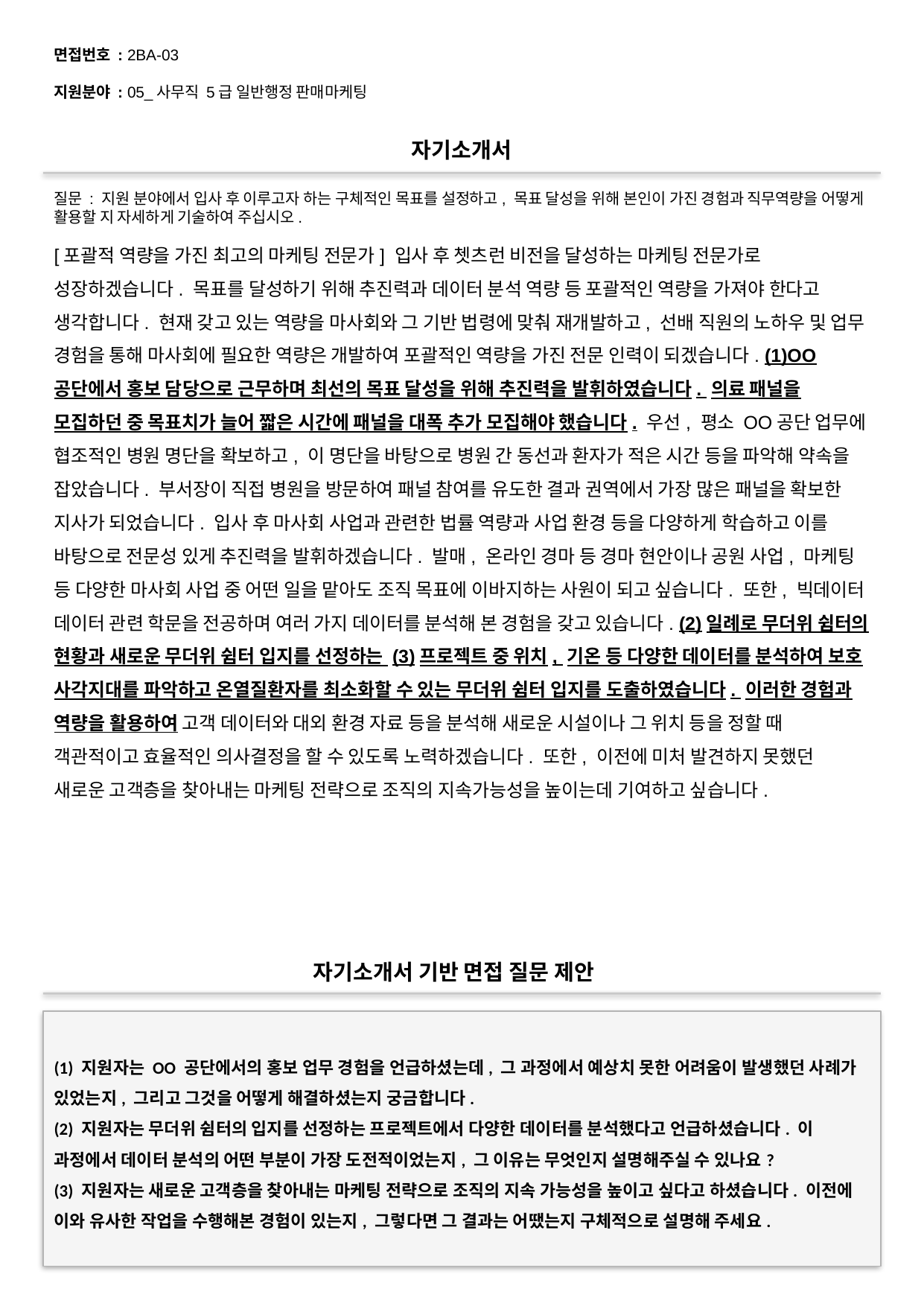

면접번호 : 2BA-03

지원분야 : 05_사무직 5급 일반행정 판매마케팅
#

자기소개서

질문 : 지원 분야에서 입사 후 이루고자 하는 구체적인 목표를 설정하고, 목표 달성을 위해 본인이 가진 경험과 직무역량을 어떻게 활용할 지 자세하게 기술하여 주십시오.

[포괄적 역량을 가진 최고의 마케팅 전문가] 입사 후 쳇츠런 비전을 달성하는 마케팅 전문가로 성장하겠습니다. 목표를 달성하기 위해 추진력과 데이터 분석 역량 등 포괄적인 역량을 가져야 한다고 생각합니다. 현재 갖고 있는 역량을 마사회와 그 기반 법령에 맞춰 재개발하고, 선배 직원의 노하우 및 업무 경험을 통해 마사회에 필요한 역량은 개발하여 포괄적인 역량을 가진 전문 인력이 되겠습니다. (1)OO 공단에서 홍보 담당으로 근무하며 최선의 목표 달성을 위해 추진력을 발휘하였습니다. 의료 패널을 모집하던 중 목표치가 늘어 짧은 시간에 패널을 대폭 추가 모집해야 했습니다. 우선, 평소 OO공단 업무에 협조적인 병원 명단을 확보하고, 이 명단을 바탕으로 병원 간 동선과 환자가 적은 시간 등을 파악해 약속을 잡았습니다. 부서장이 직접 병원을 방문하여 패널 참여를 유도한 결과 권역에서 가장 많은 패널을 확보한 지사가 되었습니다. 입사 후 마사회 사업과 관련한 법률 역량과 사업 환경 등을 다양하게 학습하고 이를 바탕으로 전문성 있게 추진력을 발휘하겠습니다. 발매, 온라인 경마 등 경마 현안이나 공원 사업, 마케팅 등 다양한 마사회 사업 중 어떤 일을 맡아도 조직 목표에 이바지하는 사원이 되고 싶습니다. 또한, 빅데이터 데이터 관련 학문을 전공하며 여러 가지 데이터를 분석해 본 경험을 갖고 있습니다. (2)일례로 무더위 쉼터의 현황과 새로운 무더위 쉼터 입지를 선정하는 (3)프로젝트 중 위치, 기온 등 다양한 데이터를 분석하여 보호 사각지대를 파악하고 온열질환자를 최소화할 수 있는 무더위 쉼터 입지를 도출하였습니다. 이러한 경험과 역량을 활용하여 고객 데이터와 대외 환경 자료 등을 분석해 새로운 시설이나 그 위치 등을 정할 때 객관적이고 효율적인 의사결정을 할 수 있도록 노력하겠습니다. 또한, 이전에 미처 발견하지 못했던 새로운 고객층을 찾아내는 마케팅 전략으로 조직의 지속가능성을 높이는데 기여하고 싶습니다.

자기소개서 기반 면접 질문 제안

(1) 지원자는 OO 공단에서의 홍보 업무 경험을 언급하셨는데, 그 과정에서 예상치 못한 어려움이 발생했던 사례가 있었는지, 그리고 그것을 어떻게 해결하셨는지 궁금합니다.
(2) 지원자는 무더위 쉼터의 입지를 선정하는 프로젝트에서 다양한 데이터를 분석했다고 언급하셨습니다. 이 과정에서 데이터 분석의 어떤 부분이 가장 도전적이었는지, 그 이유는 무엇인지 설명해주실 수 있나요?
(3) 지원자는 새로운 고객층을 찾아내는 마케팅 전략으로 조직의 지속 가능성을 높이고 싶다고 하셨습니다. 이전에 이와 유사한 작업을 수행해본 경험이 있는지, 그렇다면 그 결과는 어땠는지 구체적으로 설명해 주세요.